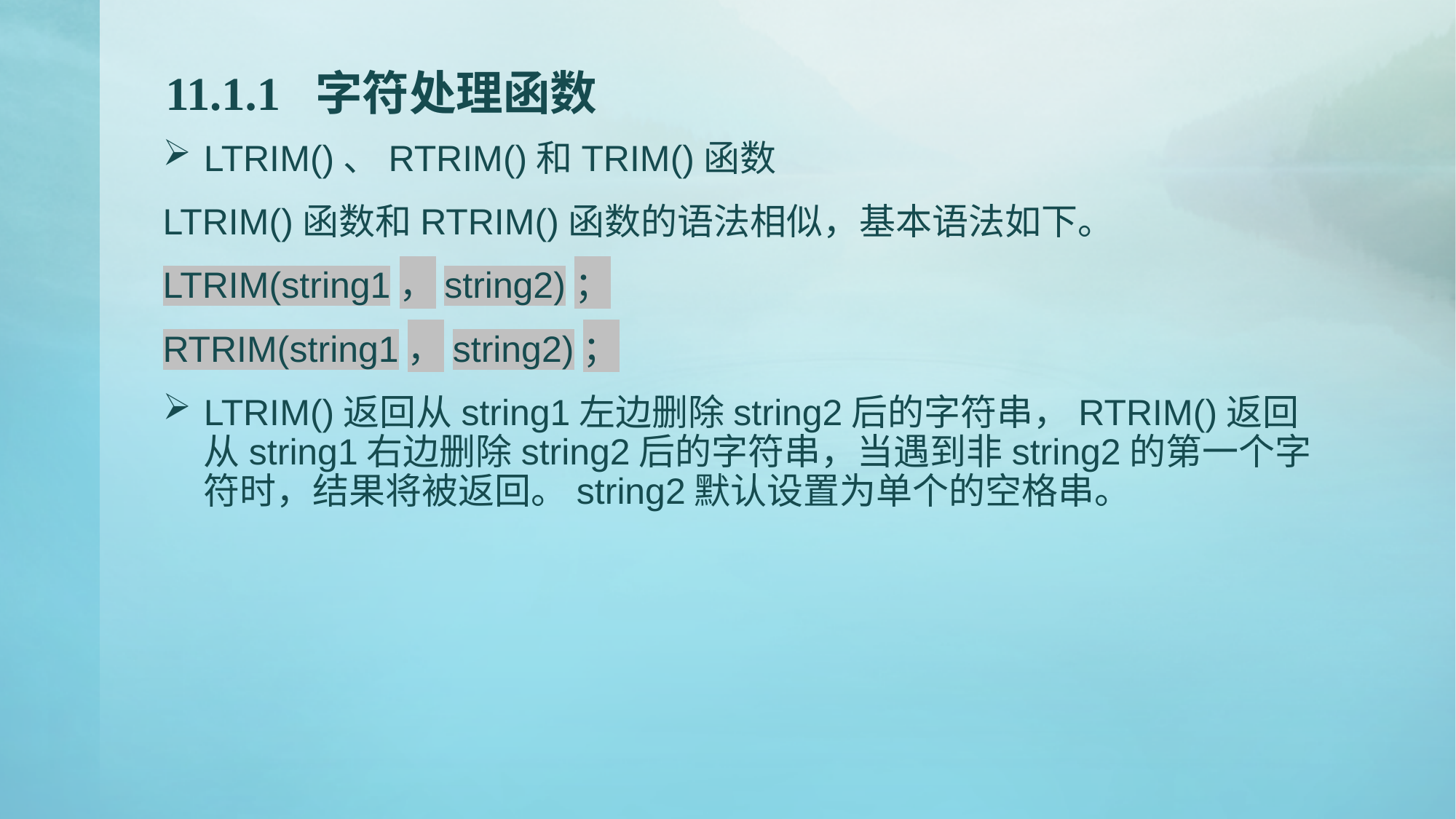

# 11.1.1  字符处理函数
LTRIM()、RTRIM()和TRIM()函数
LTRIM()函数和RTRIM()函数的语法相似，基本语法如下。
LTRIM(string1，string2)；
RTRIM(string1，string2)；
LTRIM()返回从string1左边删除string2后的字符串，RTRIM()返回从string1右边删除string2后的字符串，当遇到非string2的第一个字符时，结果将被返回。string2默认设置为单个的空格串。